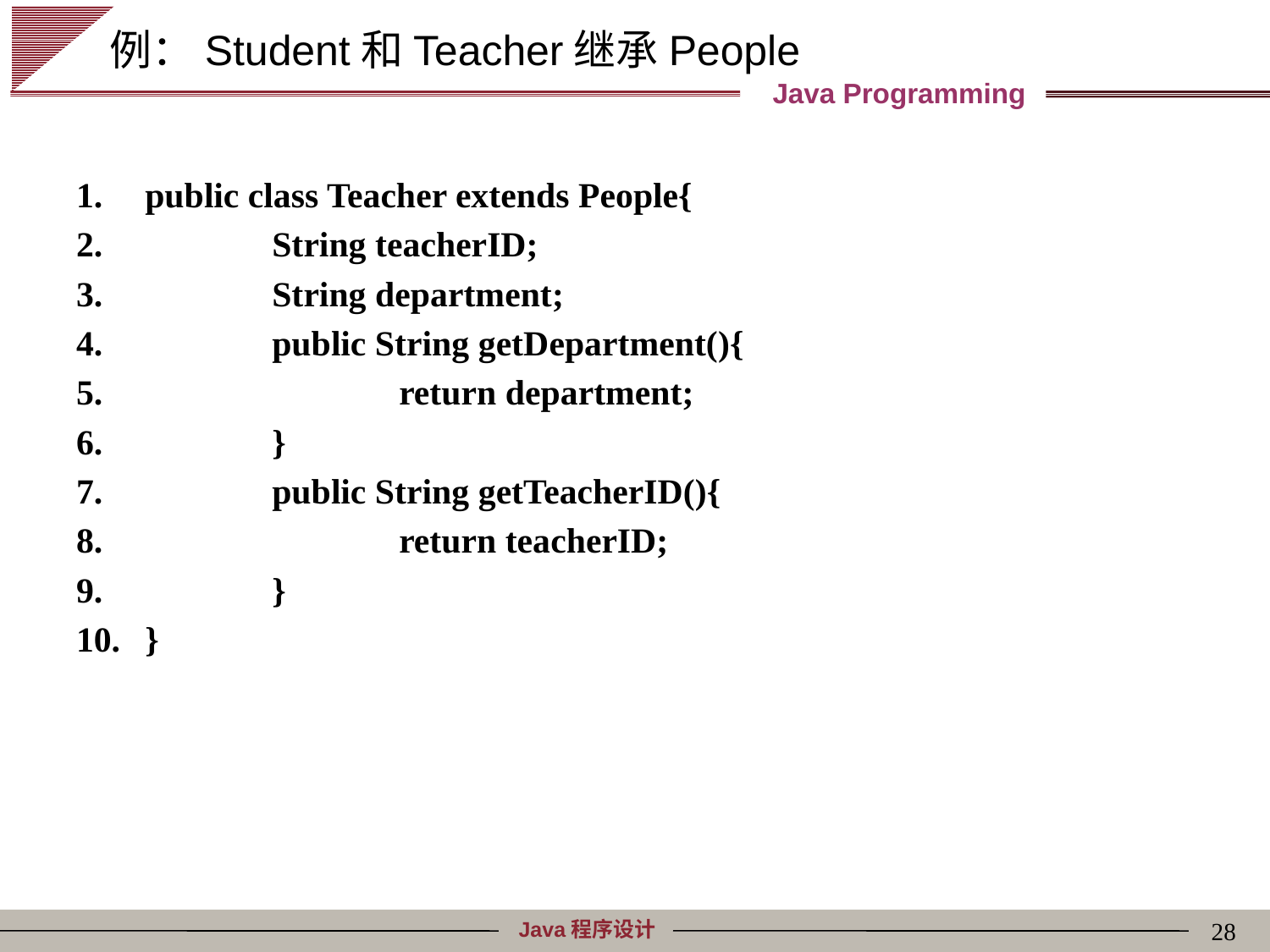

# 例：Student和Teacher继承People
public class Teacher extends People{
	String teacherID;
	String department;
	public String getDepartment(){
		return department;
	}
	public String getTeacherID(){
		return teacherID;
	}
}